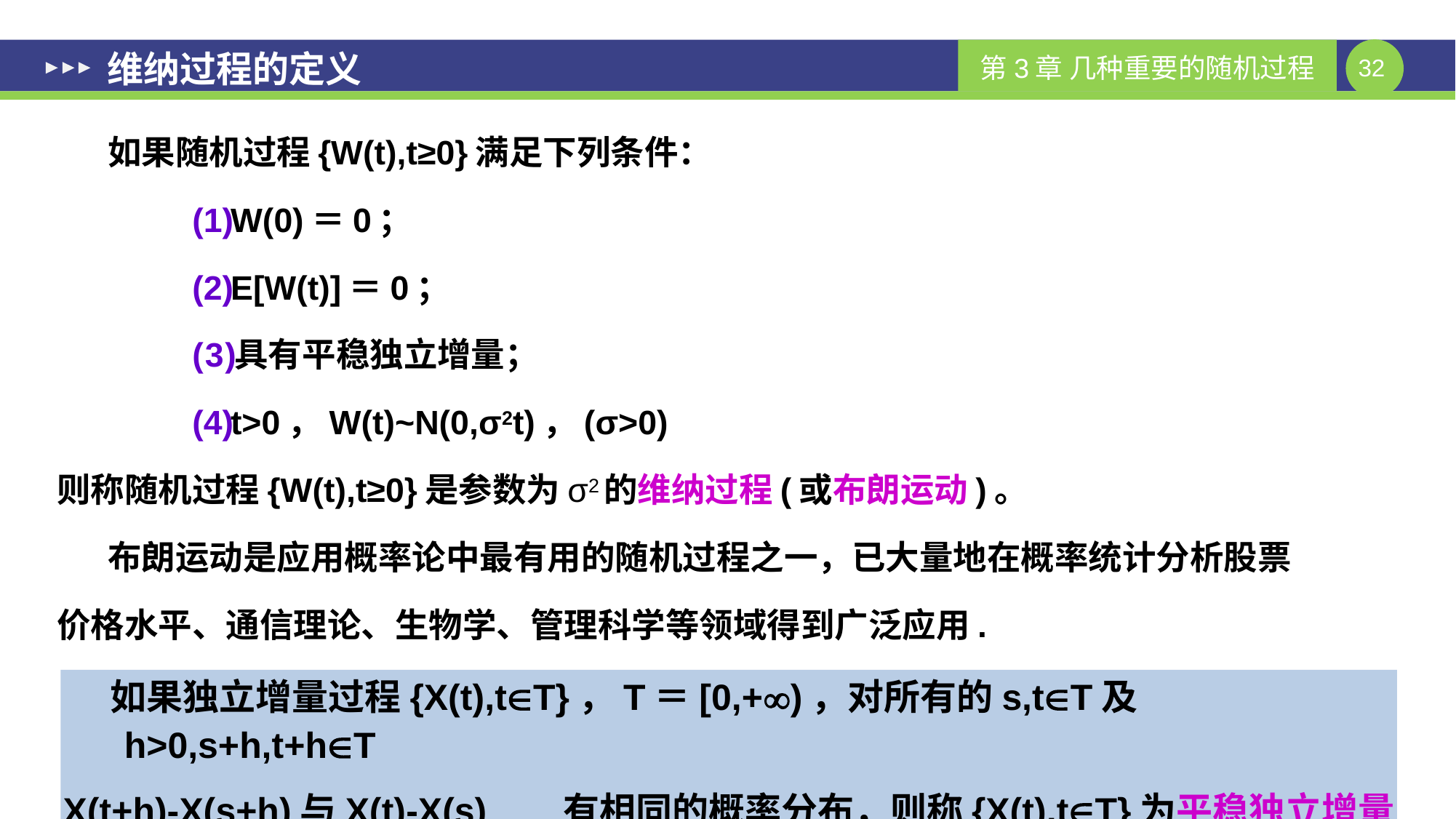

# 维纳过程的定义
	如果随机过程{W(t),t≥0}满足下列条件：
W(0)＝0；
E[W(t)]＝0；
具有平稳独立增量；
t>0，W(t)~N(0,σ2t)，(σ>0)
则称随机过程{W(t),t≥0}是参数为σ2的维纳过程(或布朗运动)。
	布朗运动是应用概率论中最有用的随机过程之一，已大量地在概率统计分析股票
价格水平、通信理论、生物学、管理科学等领域得到广泛应用.
     如果独立增量过程{X(t),t∈T}，T＝[0,+∞)，对所有的s,t∈T及h>0,s+h,t+h∈T
X(t+h)-X(s+h)与X(t)-X(s)	有相同的概率分布，则称{X(t),t∈T}为平稳独立增量过程。